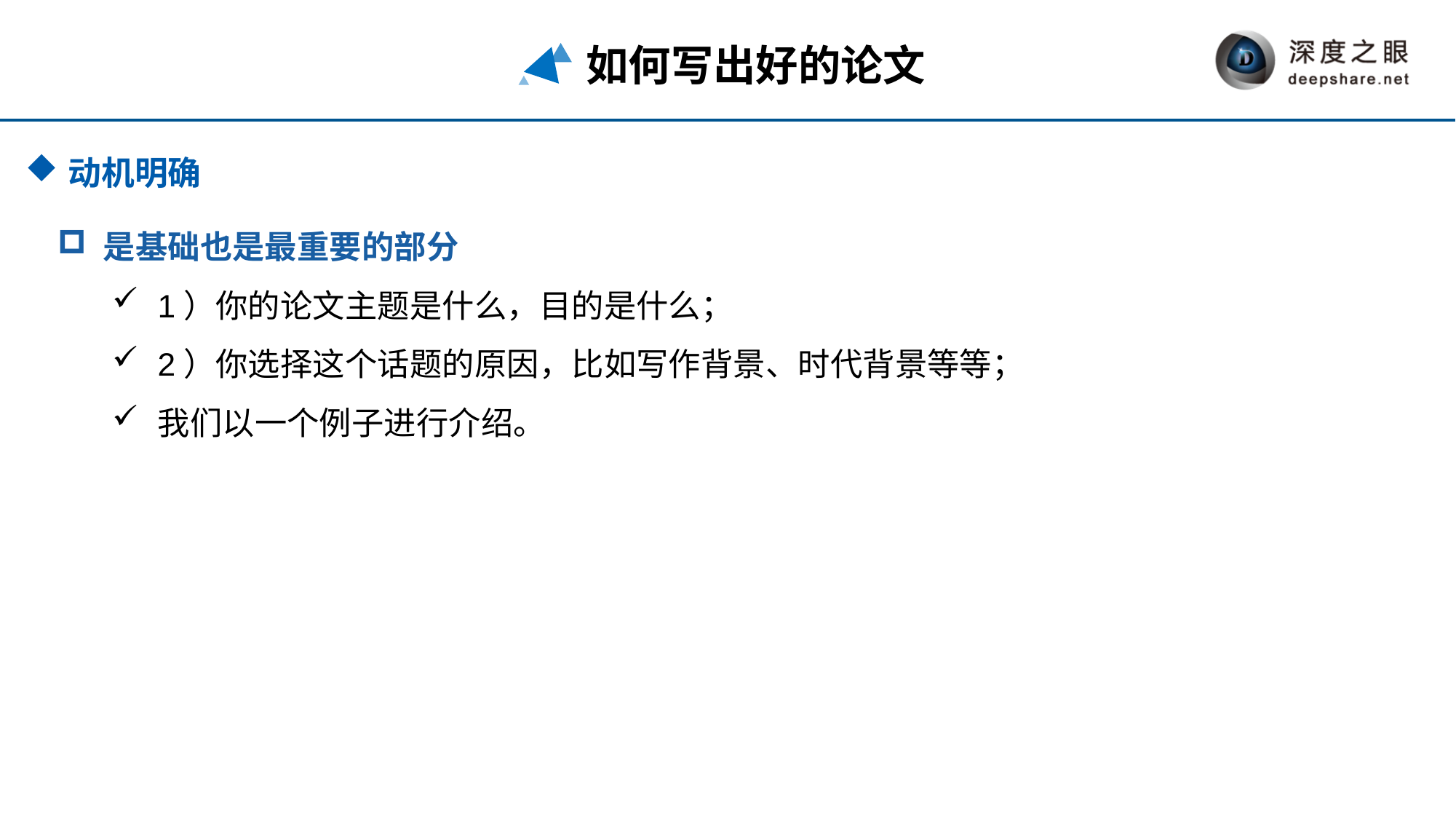

如何写出好的论文

动机明确
是基础也是最重要的部分
1）你的论文主题是什么，目的是什么；
2）你选择这个话题的原因，比如写作背景、时代背景等等；
我们以一个例子进行介绍。